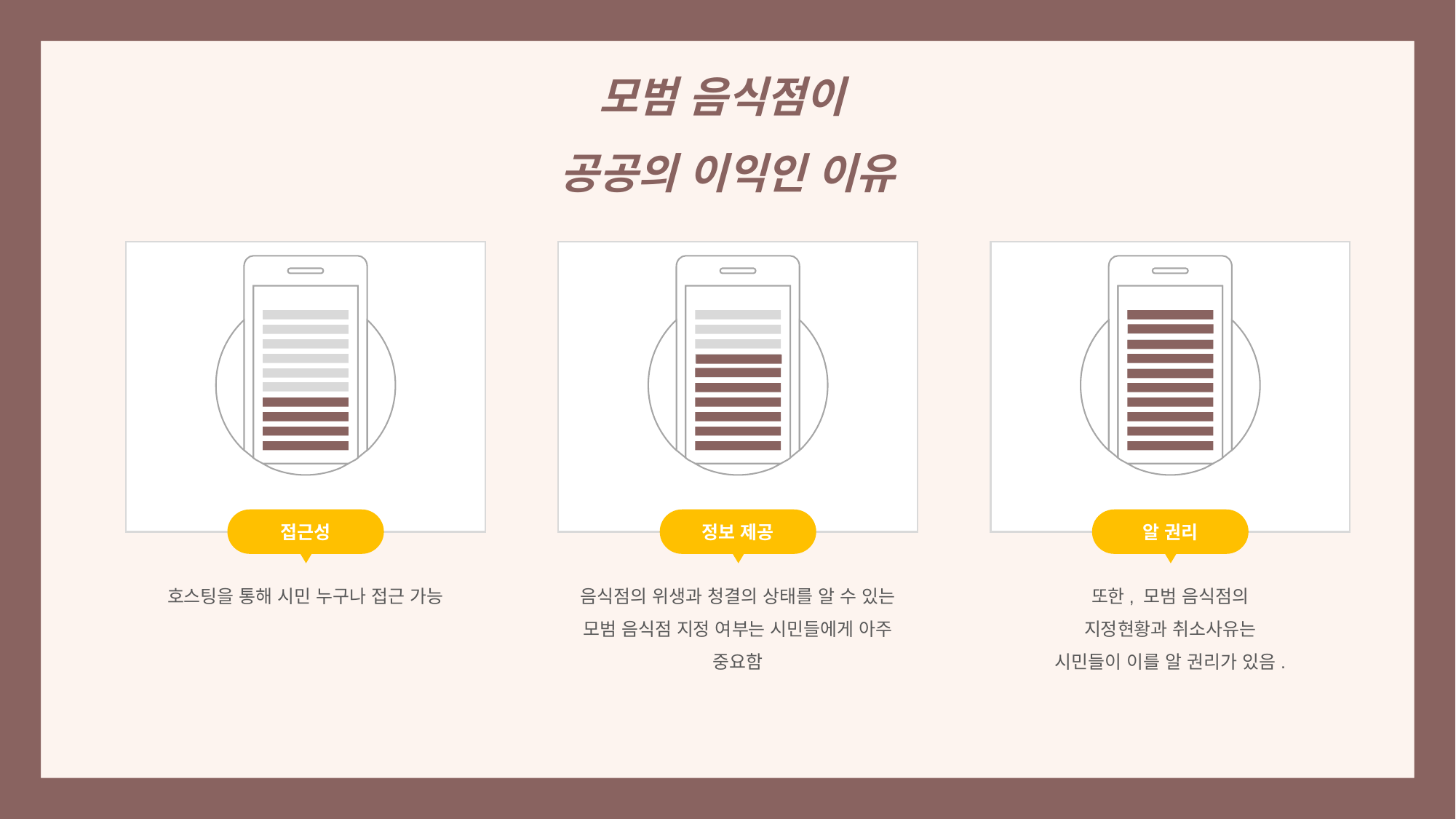

모범 음식점이
공공의 이익인 이유

접근성

정보 제공

알 권리

호스팅을 통해 시민 누구나 접근 가능
음식점의 위생과 청결의 상태를 알 수 있는 모범 음식점 지정 여부는 시민들에게 아주 중요함
또한, 모범 음식점의
지정현황과 취소사유는
시민들이 이를 알 권리가 있음.